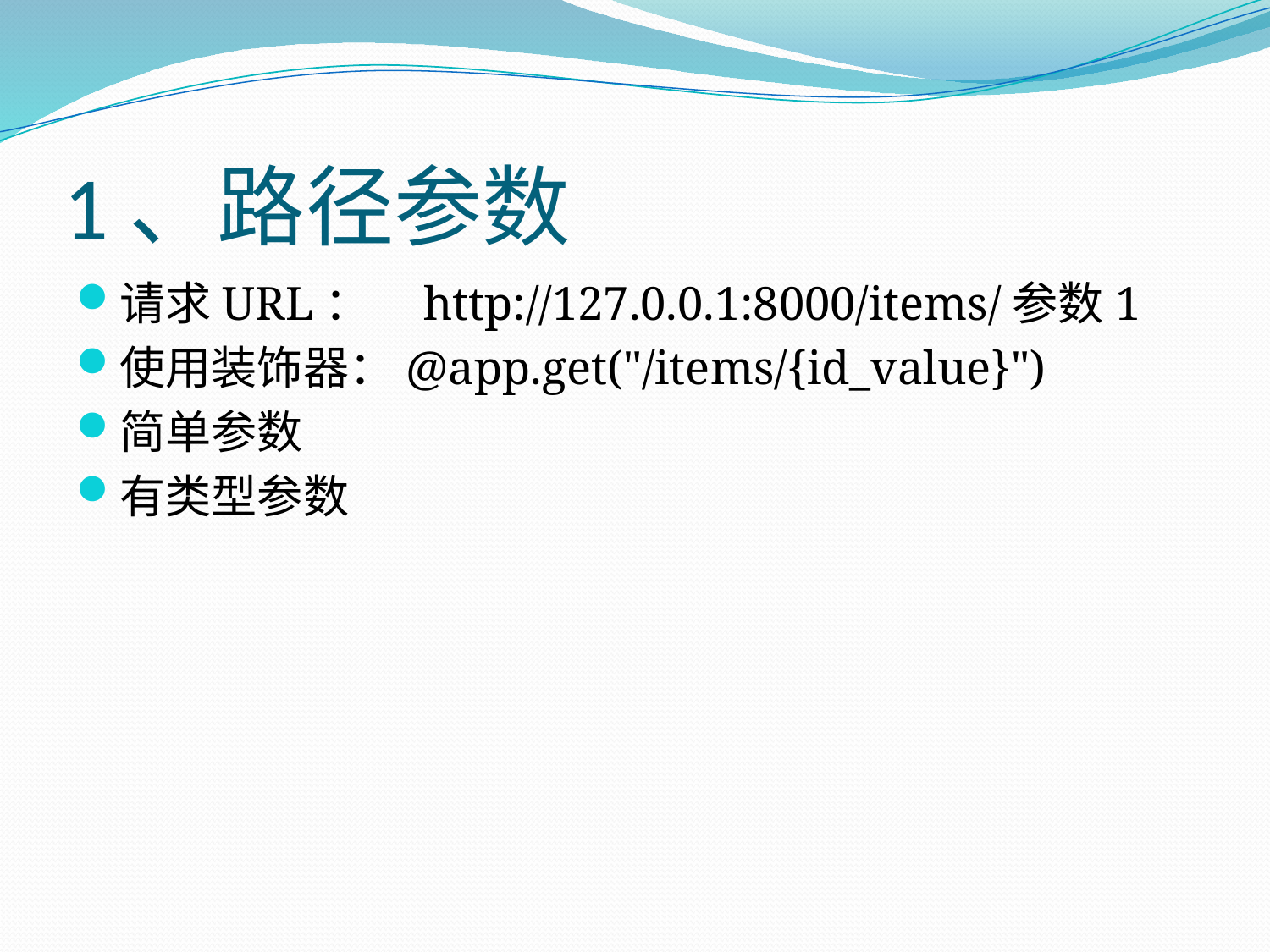

# 1、路径参数
请求URL：    http://127.0.0.1:8000/items/参数1
使用装饰器：@app.get("/items/{id_value}")
简单参数
有类型参数